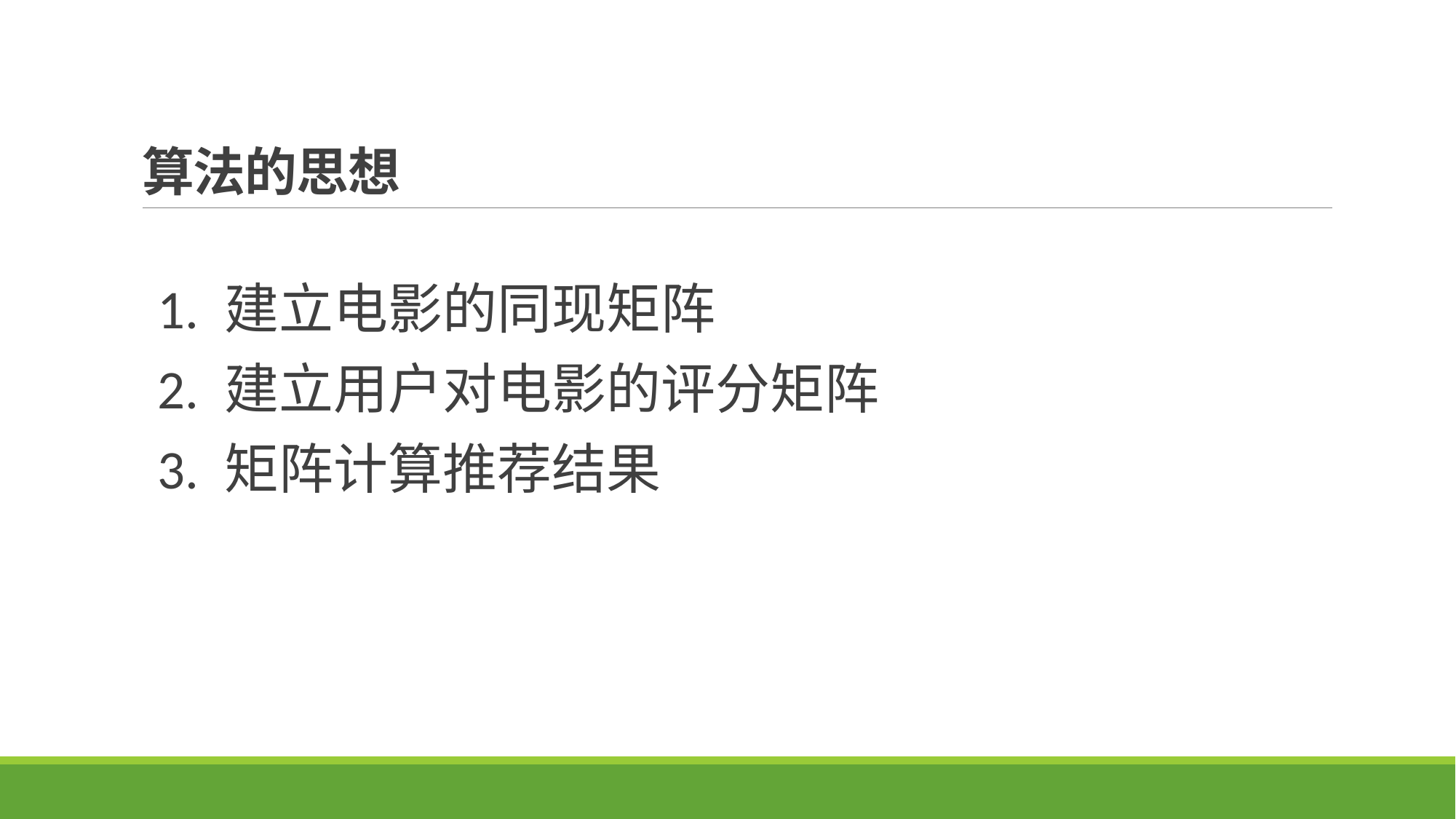

# 算法的思想

     1. 建立电影的同现矩阵
    2. 建立用户对电影的评分矩阵
    3. 矩阵计算推荐结果